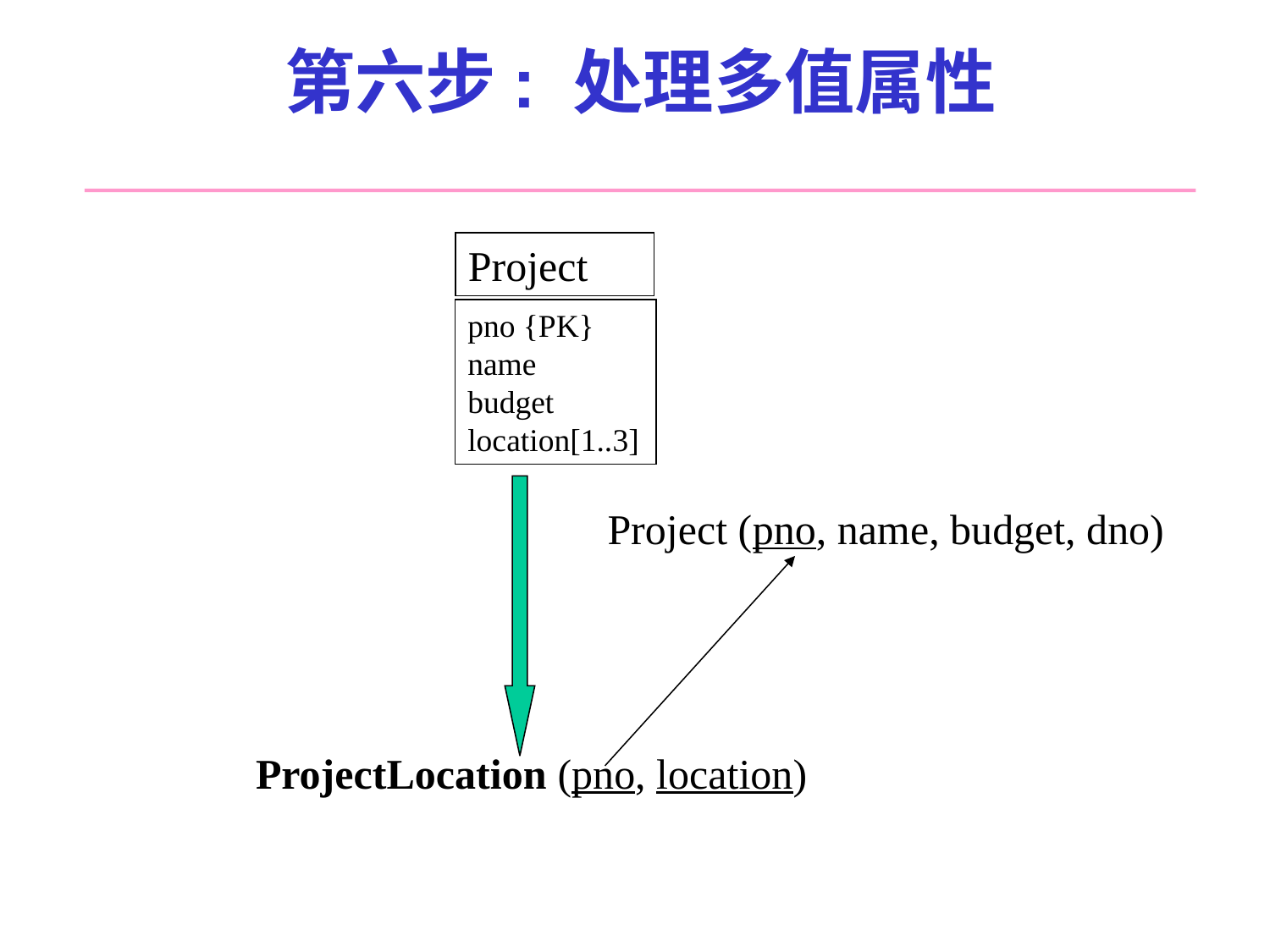

# 第六步: 处理多值属性

Project
pno {PK}
name
budget
location[1..3]

Project (pno, name, budget, dno)

ProjectLocation (pno, location)